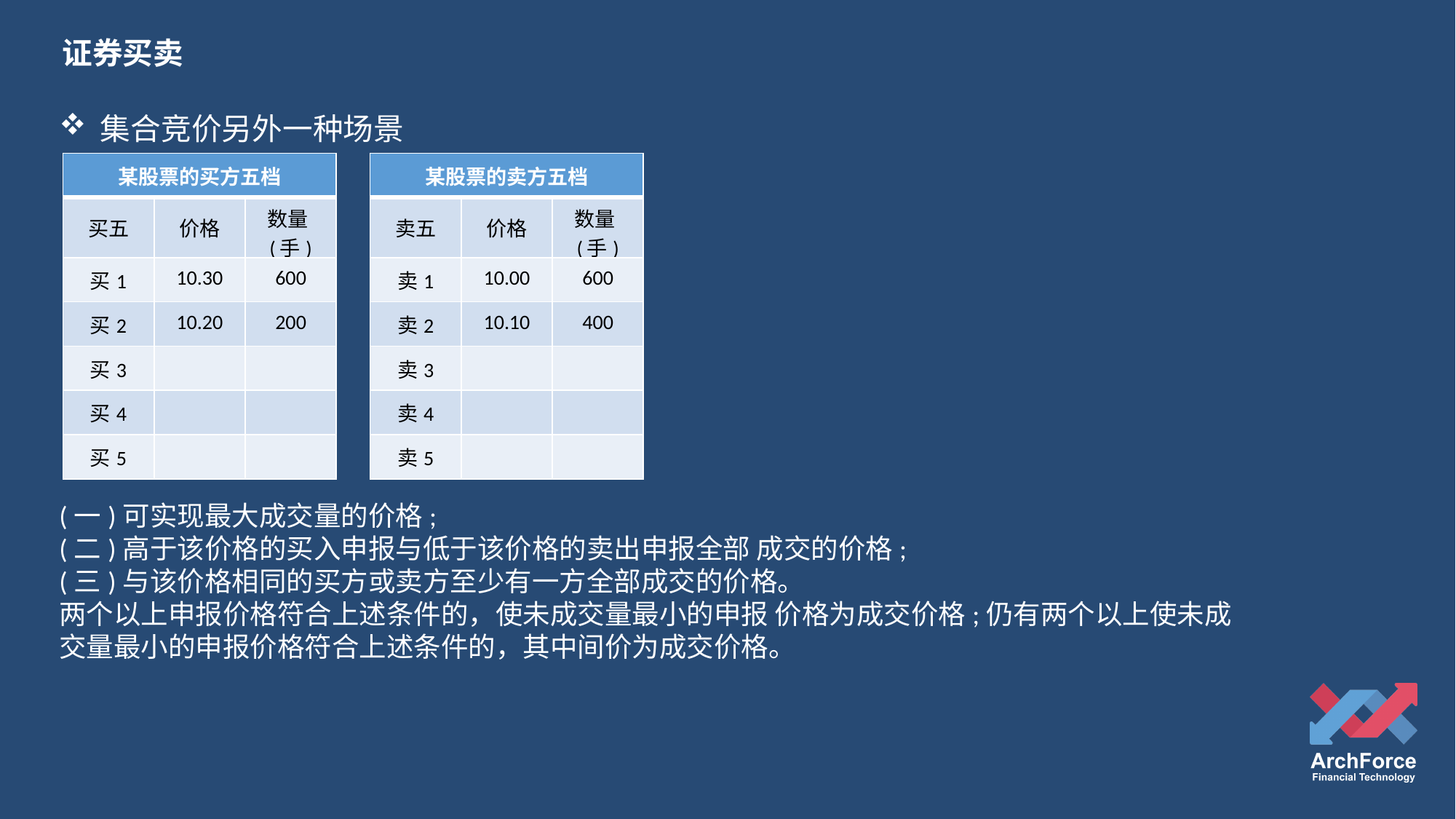

证券买卖
集合竞价另外一种场景
| 某股票的买方五档 |  |  |
| --- | --- | --- |
| 买五 | 价格 | 数量(手) |
| 买1 | 10.30 | 600 |
| 买2 | 10.20 | 200 |
| 买3 |  |  |
| 买4 |  |  |
| 买5 |  |  |
| 某股票的卖方五档 |  |  |
| --- | --- | --- |
| 卖五 | 价格 | 数量(手) |
| 卖1 | 10.00 | 600 |
| 卖2 | 10.10 | 400 |
| 卖3 |  |  |
| 卖4 |  |  |
| 卖5 |  |  |
(一)可实现最大成交量的价格;
(二)高于该价格的买入申报与低于该价格的卖出申报全部 成交的价格;
(三)与该价格相同的买方或卖方至少有一方全部成交的价格。
两个以上申报价格符合上述条件的，使未成交量最小的申报 价格为成交价格;仍有两个以上使未成交量最小的申报价格符合上述条件的，其中间价为成交价格。